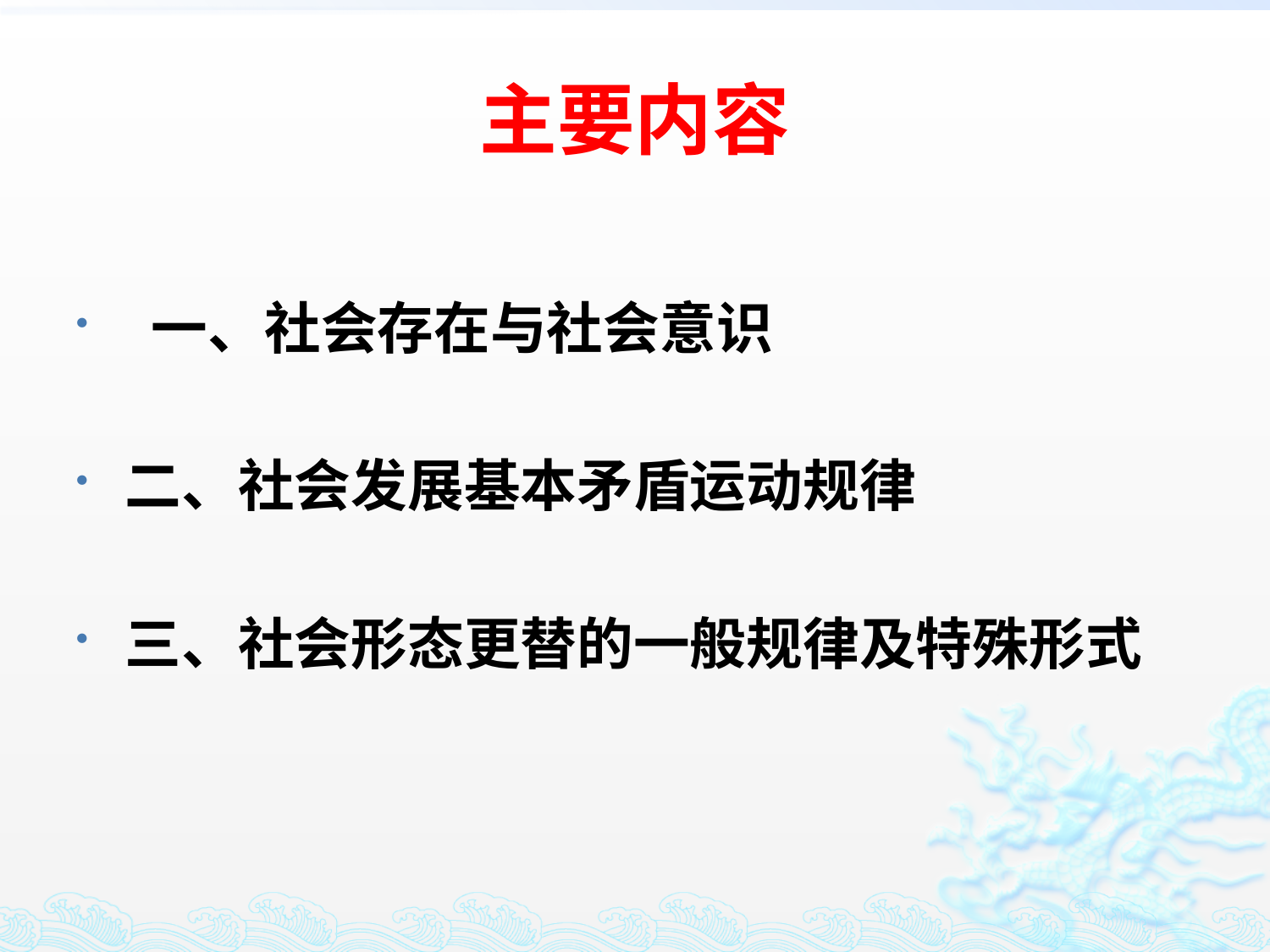

# 主要内容
 一、社会存在与社会意识

二、社会发展基本矛盾运动规律

三、社会形态更替的一般规律及特殊形式